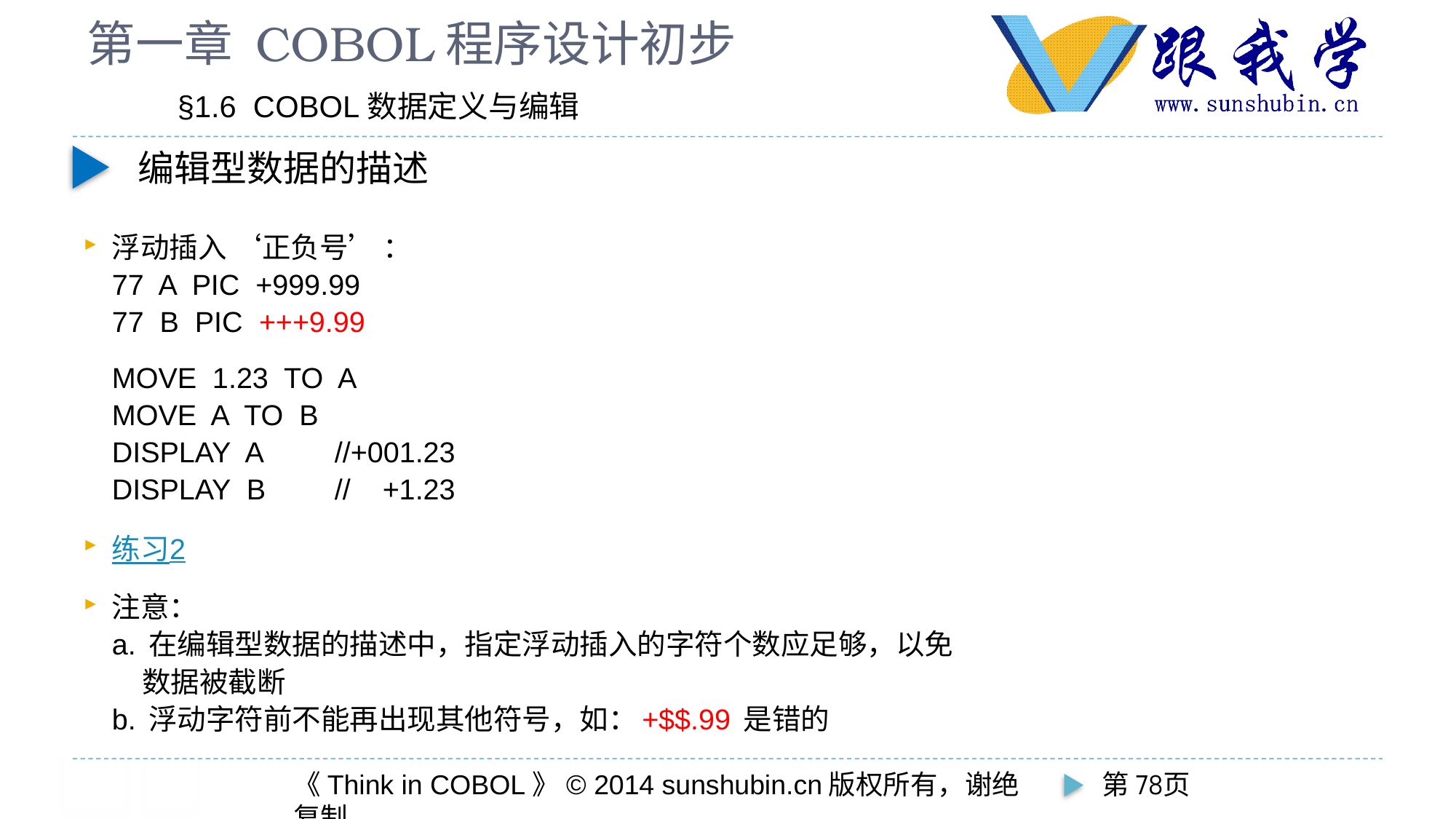

# 第一章 COBOL程序设计初步
 §1.6  COBOL数据定义与编辑
编辑型数据的描述

浮动插入 ‘正负号’ ：
	77  A  PIC  +999.99
	77  B  PIC  +++9.99

	MOVE  1.23  TO  A
	MOVE  A  TO  B
	DISPLAY  A	//+001.23
	DISPLAY  B	//    +1.23

练习2

注意：
	a. 在编辑型数据的描述中，指定浮动插入的字符个数应足够，以免
	    数据被截断
	b. 浮动字符前不能再出现其他符号，如：+$$.99 是错的